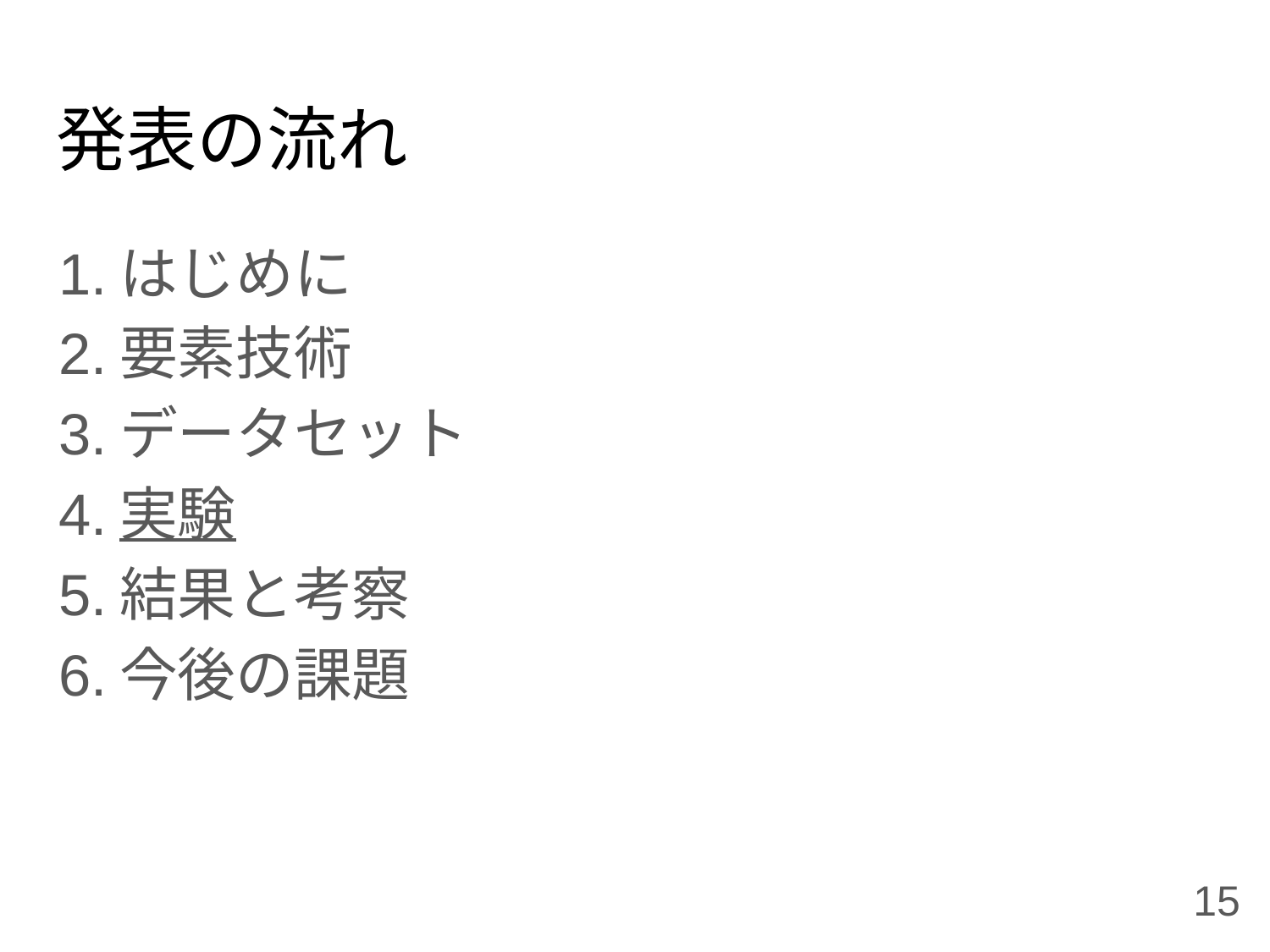

# 発表の流れ
はじめに
要素技術
データセット
実験
結果と考察
今後の課題
15